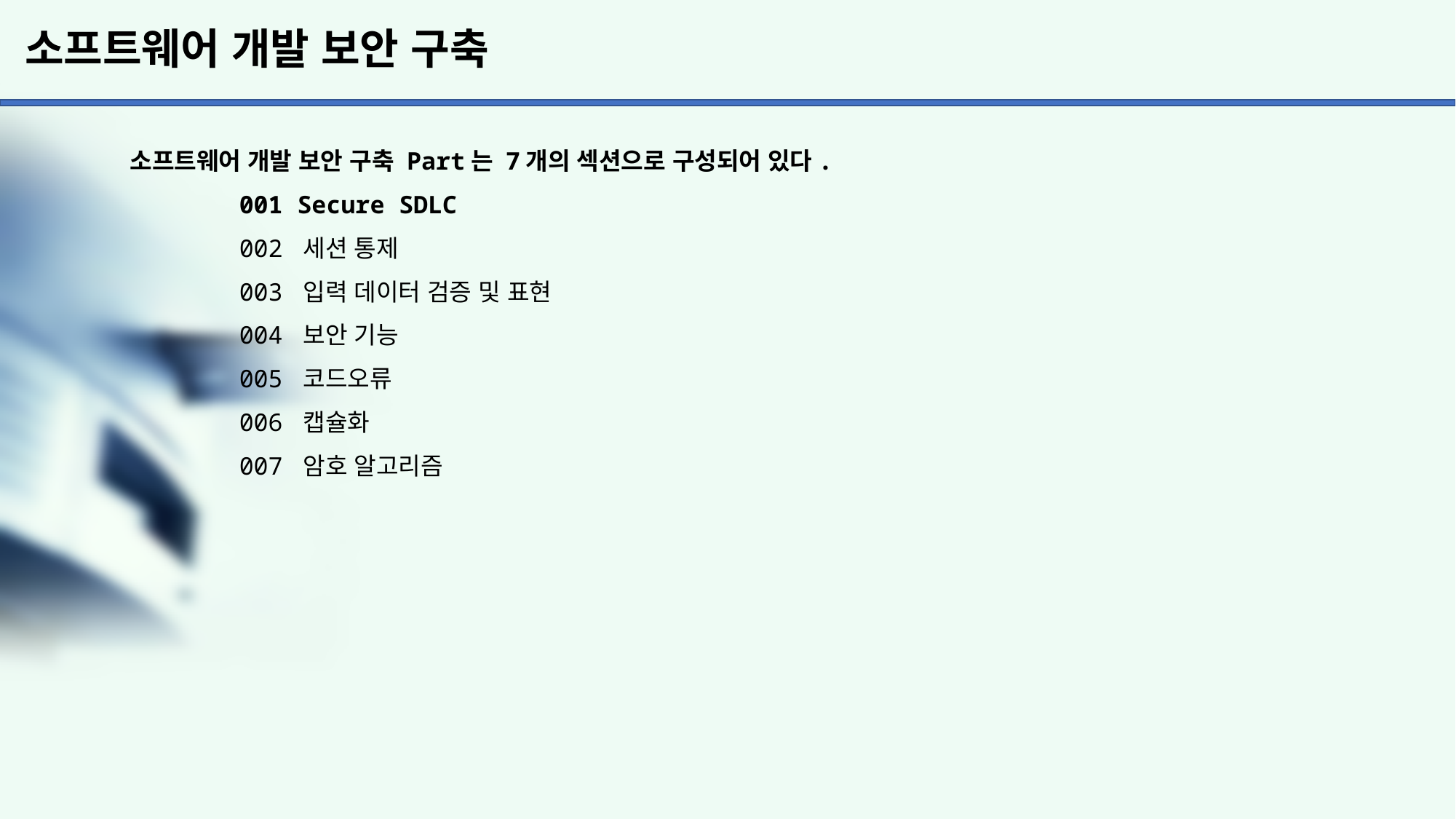

# 소프트웨어 개발 보안 구축
소프트웨어 개발 보안 구축 Part는 7개의 섹션으로 구성되어 있다.
	001 Secure SDLC
	002 세션 통제
	003 입력 데이터 검증 및 표현
	004 보안 기능
	005 코드오류
	006 캡슐화
	007 암호 알고리즘